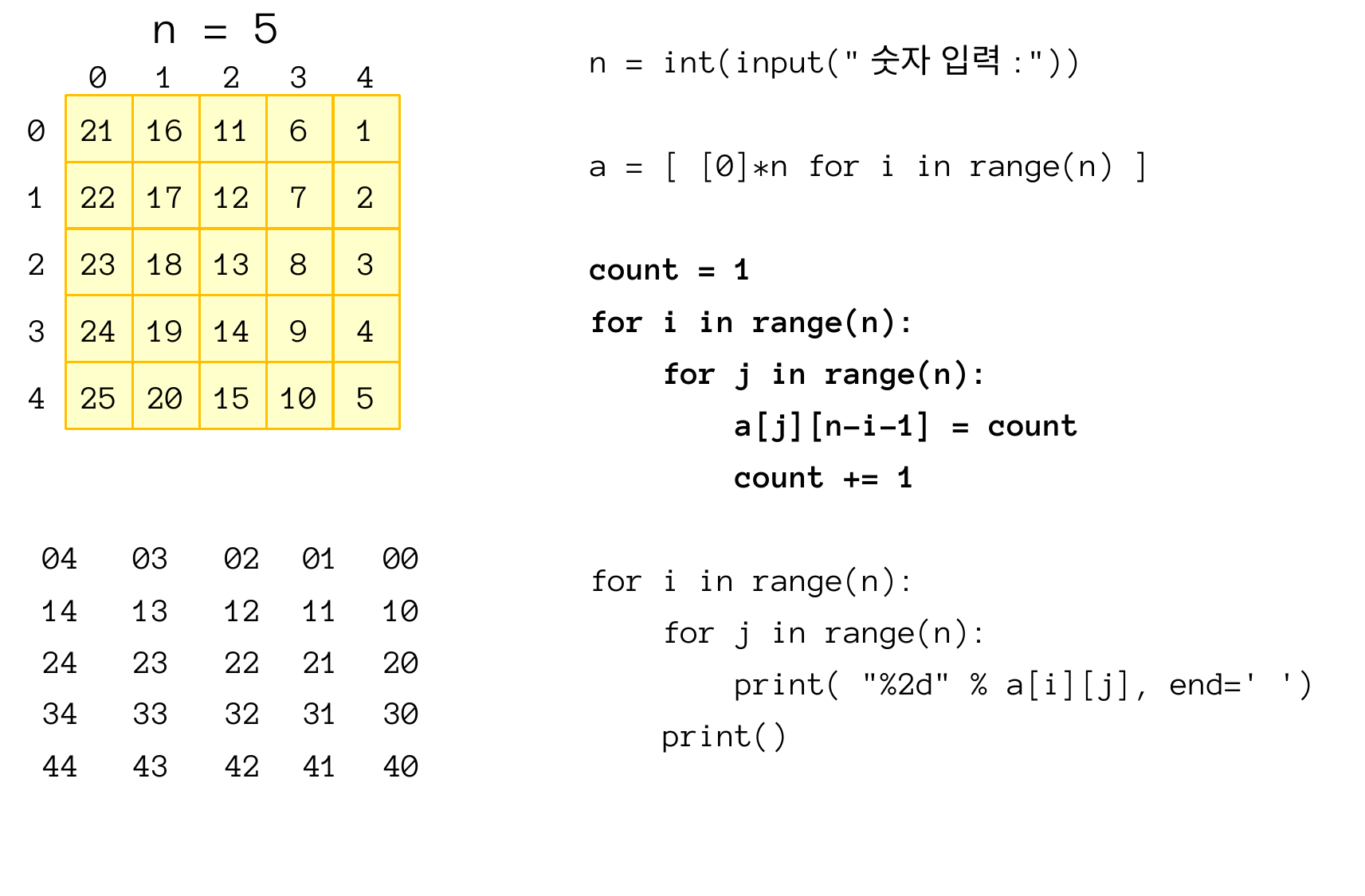

n = 5
n = int(input("숫자 입력:"))

a = [ [0]*n for i in range(n) ]

count = 1
for i in range(n):
    for j in range(n):
        a[j][n-i-1] = count
        count += 1

for i in range(n):
    for j in range(n):
        print( "%2d" % a[i][j], end=' ')
    print()
0
1
2
3
4
0
21
16
11
6
1
1
22
17
12
7
2
2
23
18
13
8
3
3
24
19
14
9
4
4
25
20
15
10
5
00
10
20
30
40
02
12
22
32
42
01
11
21
31
41
04
14
24
34
44
03
13
23
33
43